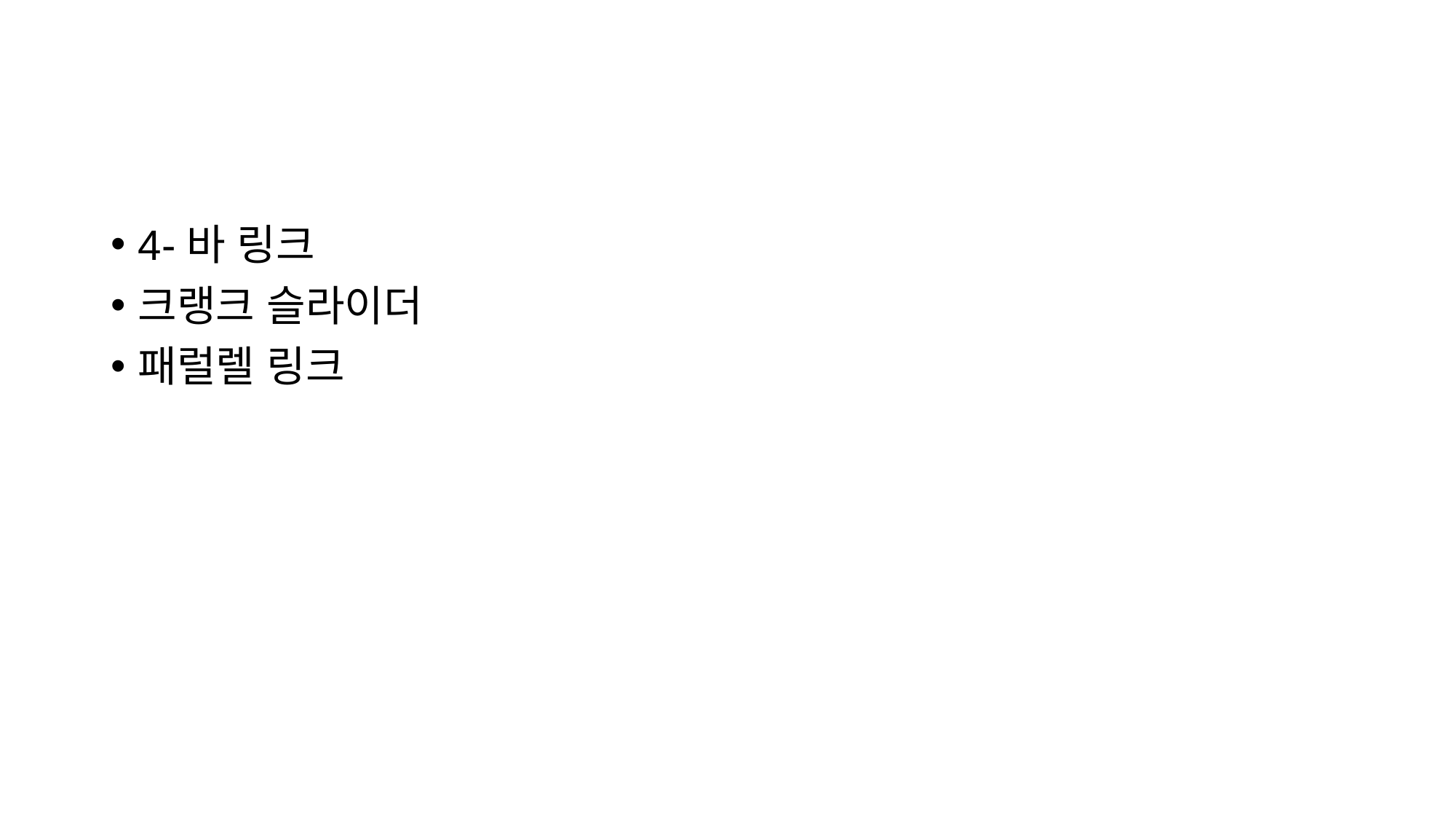

#
4-바 링크
크랭크 슬라이더
패럴렐 링크